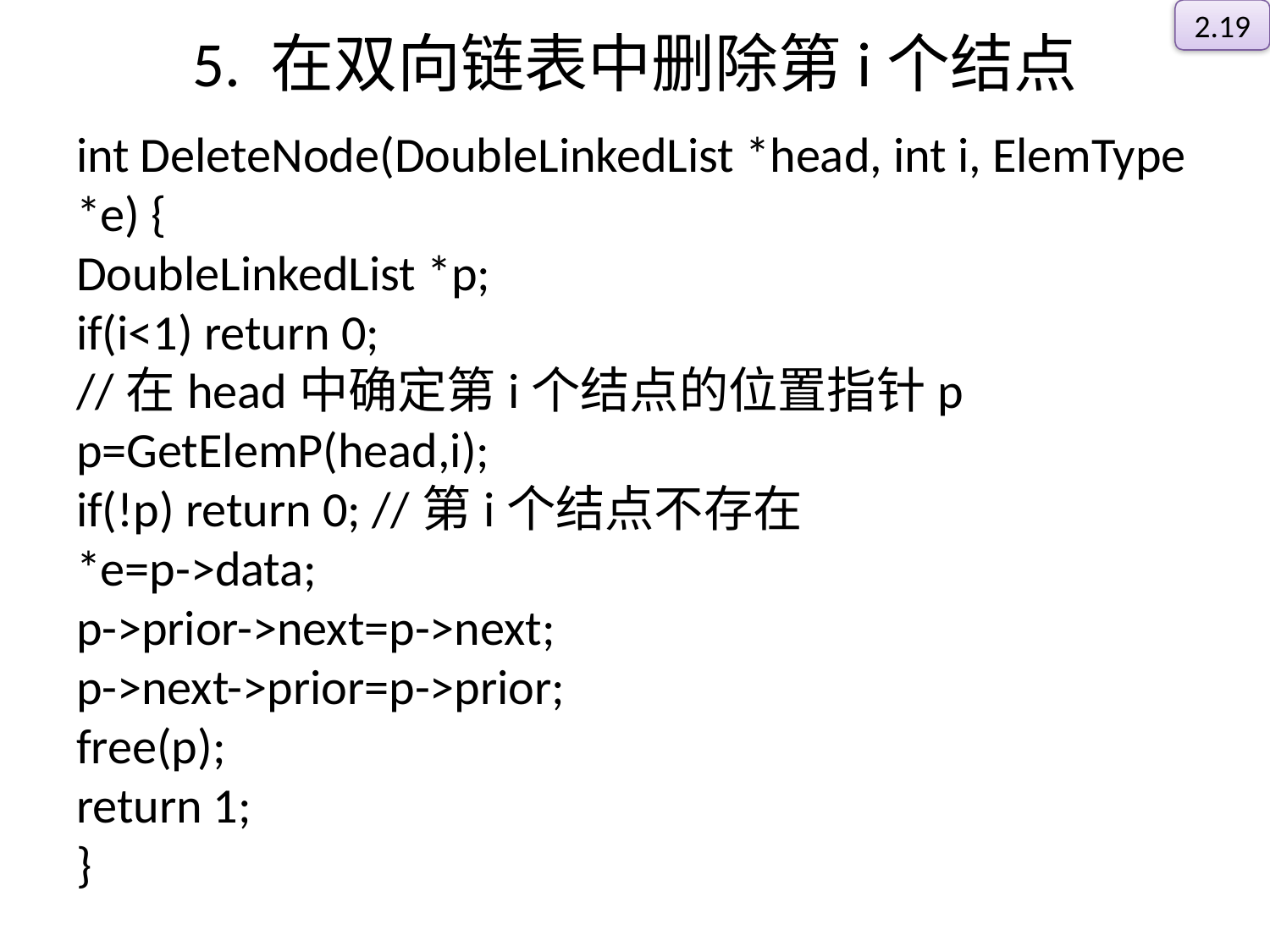

2.19
# 5. 在双向链表中删除第i个结点
int DeleteNode(DoubleLinkedList *head, int i, ElemType *e) {
DoubleLinkedList *p;
if(i<1) return 0;
//在head中确定第i个结点的位置指针p
p=GetElemP(head,i);
if(!p) return 0; //第i个结点不存在
*e=p->data;
p->prior->next=p->next;
p->next->prior=p->prior;
free(p);
return 1;
}